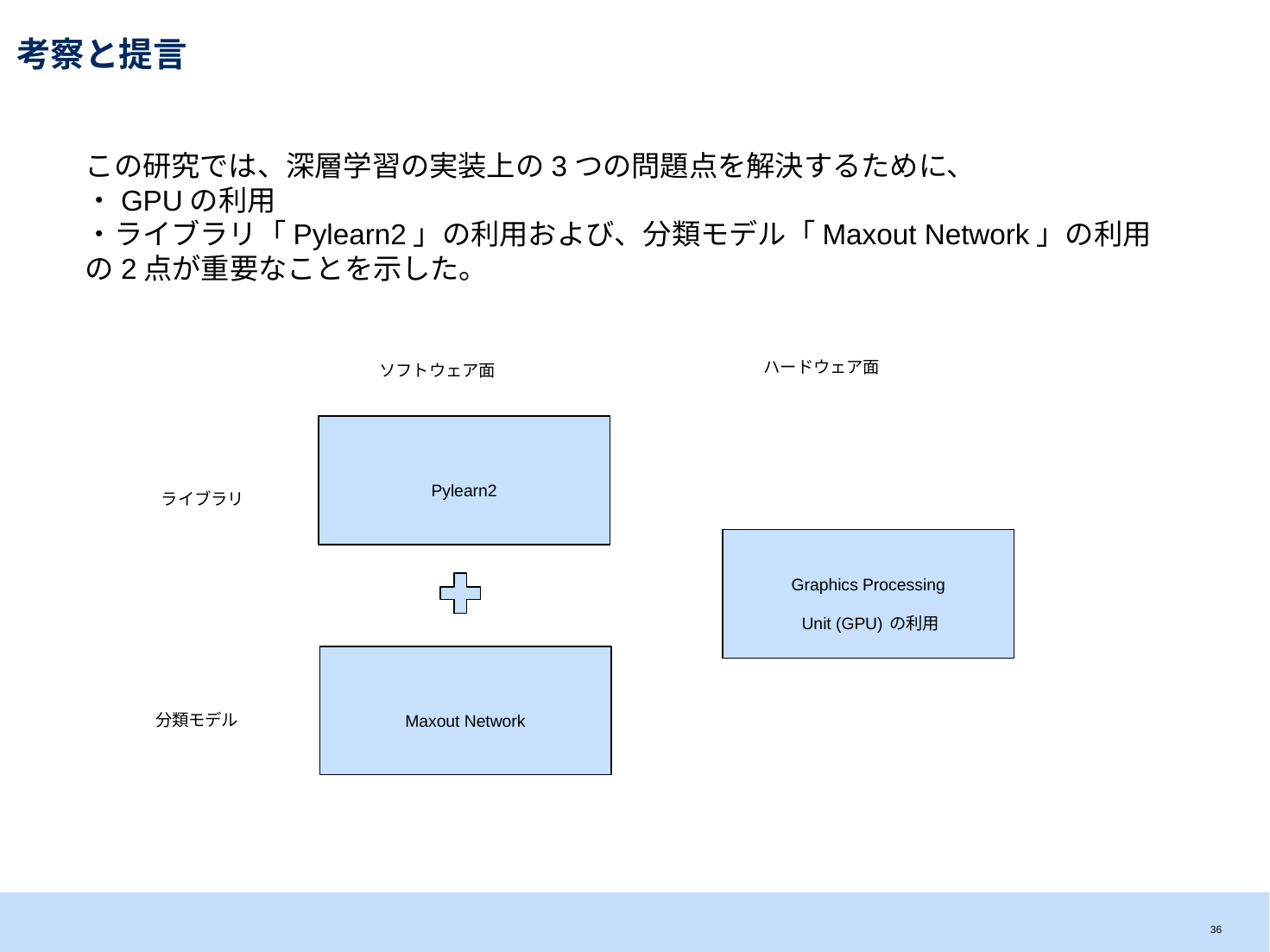

# 考察と提言
この研究では、深層学習の実装上の3つの問題点を解決するために、
・GPUの利用
・ライブラリ「Pylearn2」の利用および、分類モデル「Maxout Network」の利用
の2点が重要なことを示した。
ハードウェア面
ソフトウェア面
Pylearn2
ライブラリ
Graphics Processing
 Unit (GPU)の利用

Maxout Network
分類モデル
36